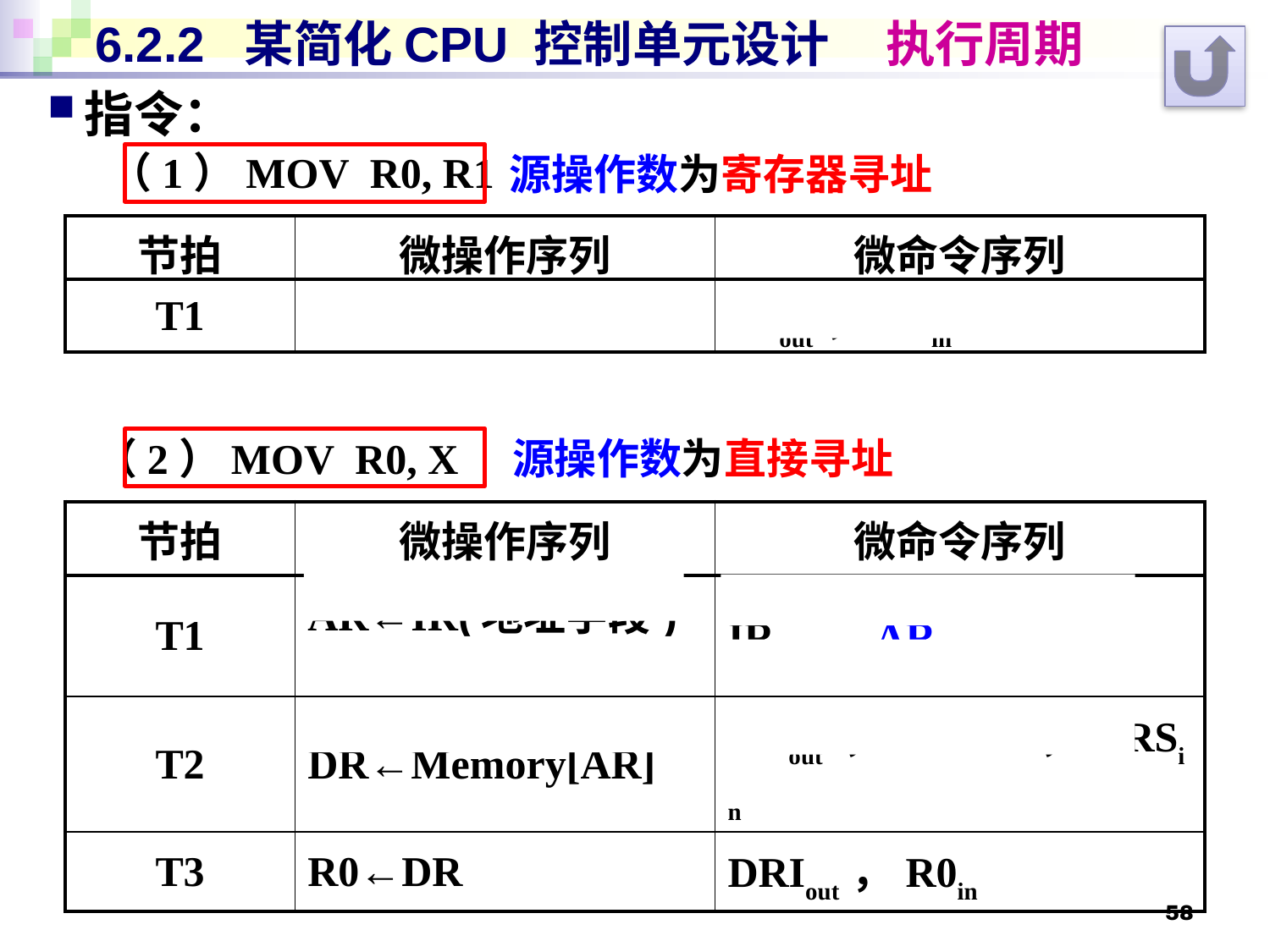

# 6.2.2  某简化CPU 控制单元设计     执行周期

指令：
（1）MOV  R0, R1
源操作数为寄存器寻址

| 节拍 | 微操作序列 | 微命令序列 |
| --- | --- | --- |
| T1 | R0←R1 | R1out ，R0in |

（2）MOV  R0, X
源操作数为直接寻址

| 节拍 | 微操作序列 | 微命令序列 |
| --- | --- | --- |
| T1 | AR←IR(地址字段) | IRout ，ARin |
| T2 | DR←Memory[AR] | ARout ，Mread ，DRSin |
| T3 | R0←DR | DRIout ，R0in |

58